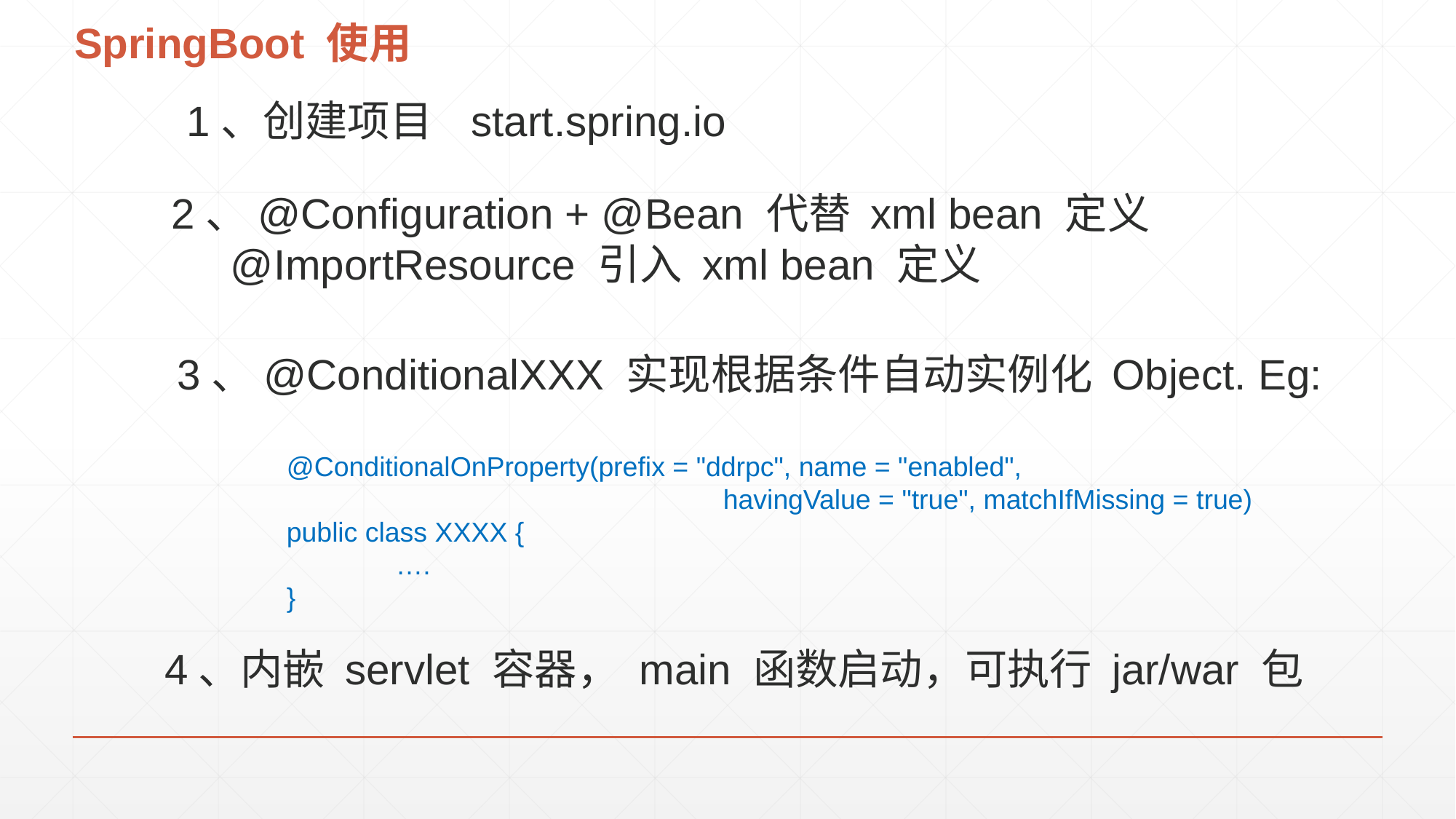

SpringBoot 使用
1、创建项目   start.spring.io
2、@Configuration + @Bean 代替 xml bean 定义
     @ImportResource 引入 xml bean 定义
3、@ConditionalXXX 实现根据条件自动实例化 Object. Eg:

	@ConditionalOnProperty(prefix = "ddrpc", name = "enabled",
					havingValue = "true", matchIfMissing = true)
	public class XXXX {
		….
	}
4、内嵌 servlet 容器， main 函数启动，可执行 jar/war 包